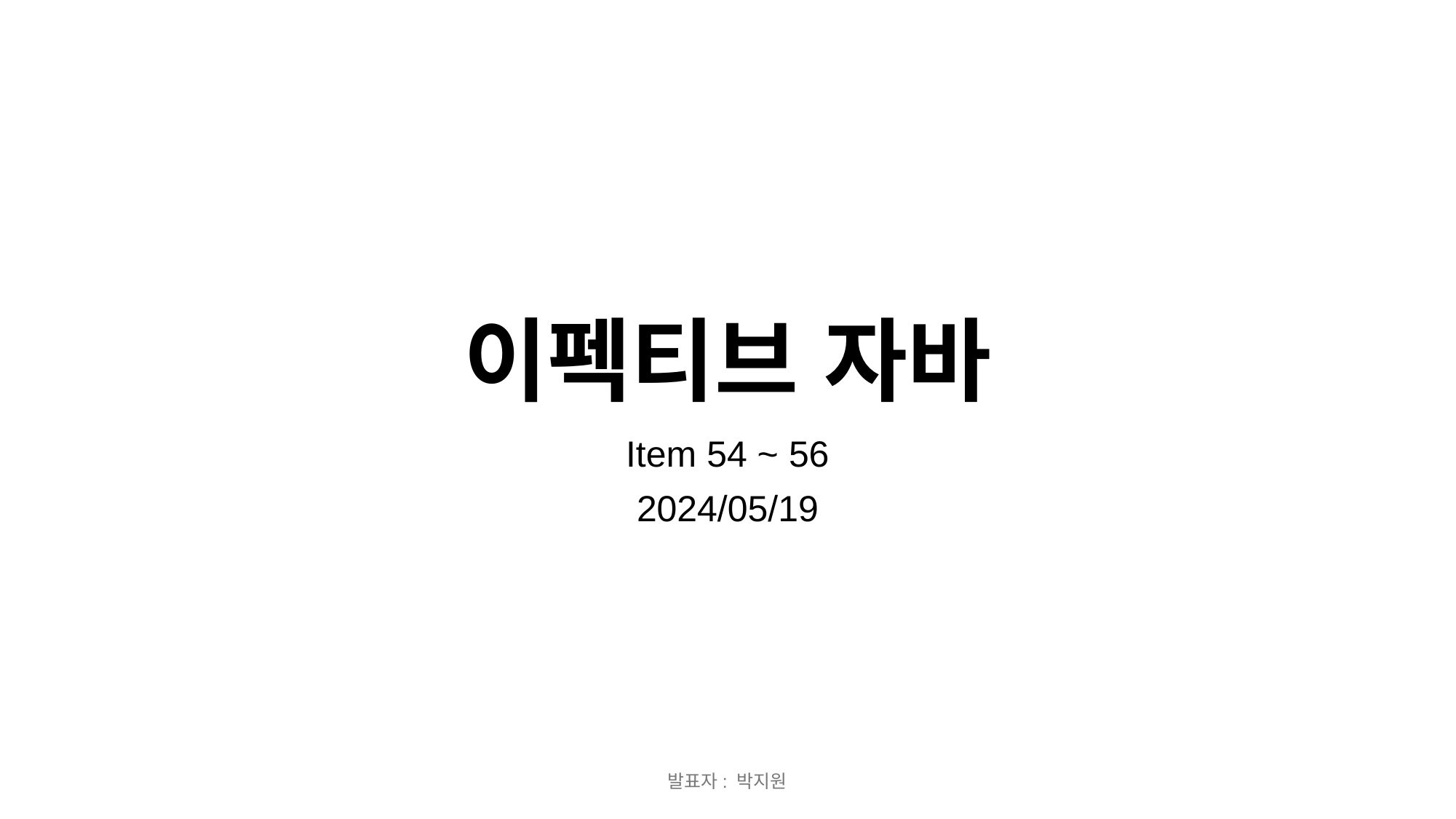

# 이펙티브 자바
Item 54 ~ 56
2024/05/19
발표자: 박지원